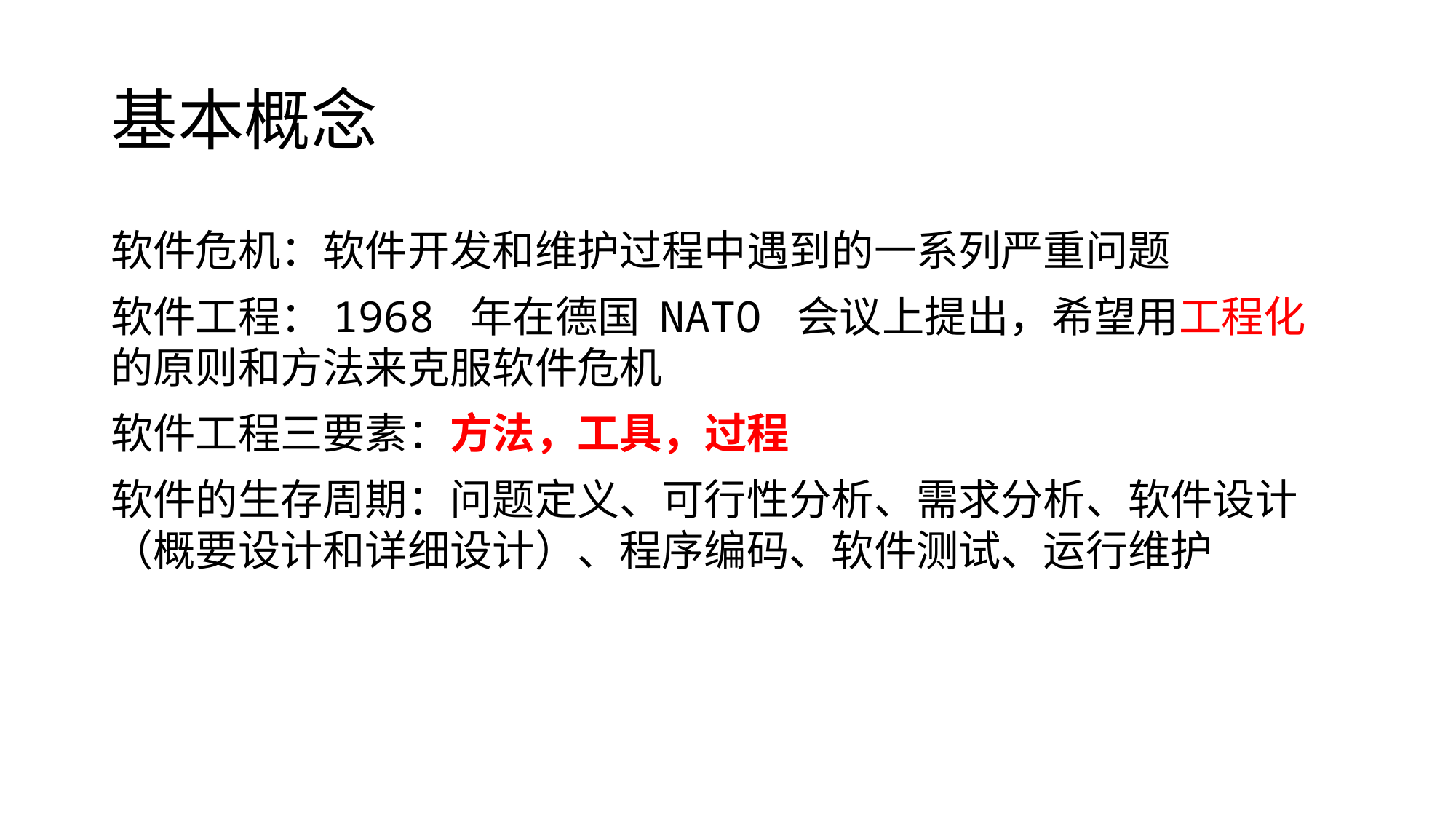

# 基本概念
软件危机：软件开发和维护过程中遇到的一系列严重问题
软件工程：1968 年在德国 NATO 会议上提出，希望用工程化的原则和方法来克服软件危机
软件工程三要素：方法，工具，过程
软件的生存周期：问题定义、可行性分析、需求分析、软件设计（概要设计和详细设计）、程序编码、软件测试、运行维护